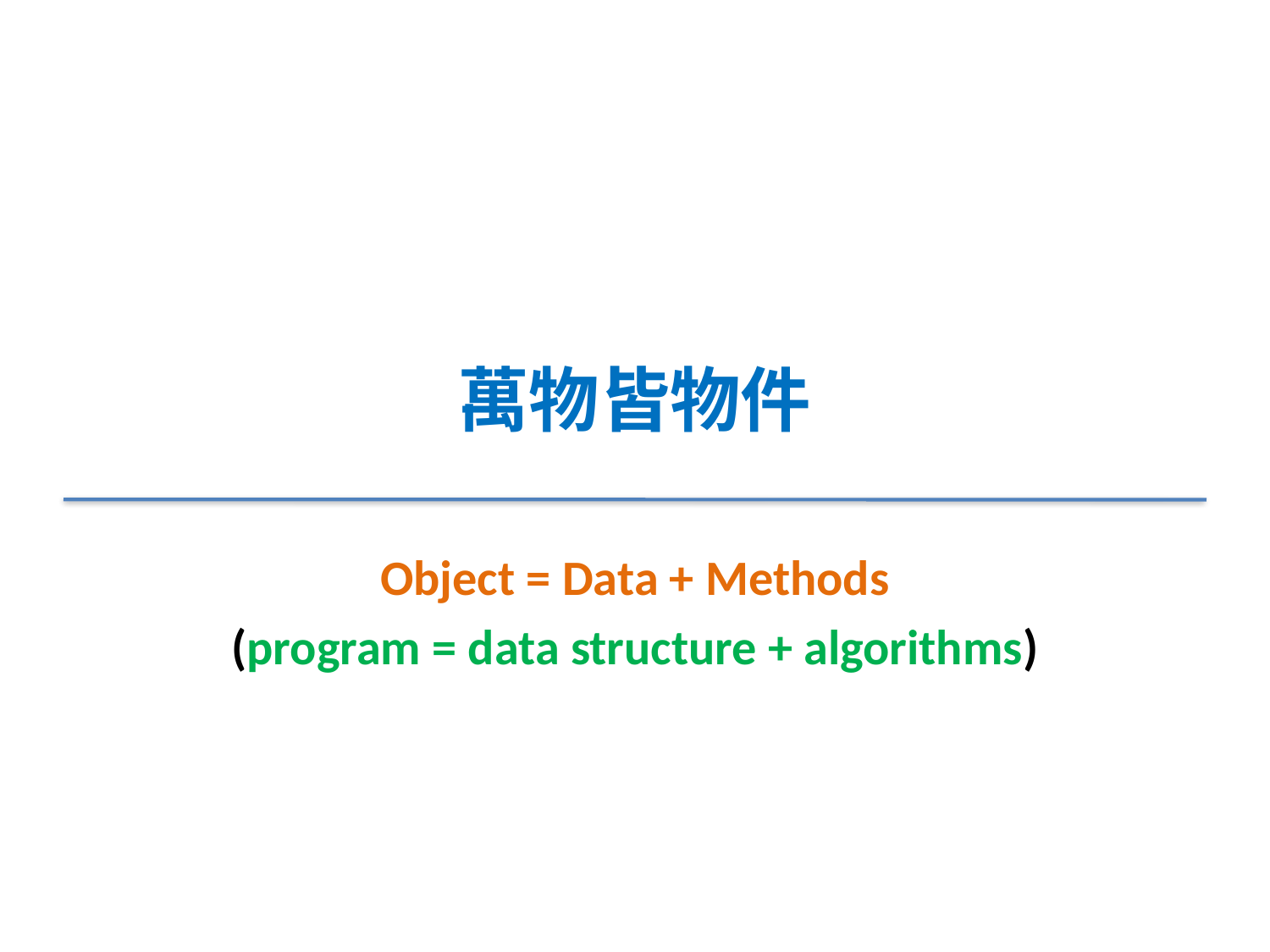

# 萬物皆物件
Object = Data + Methods
(program = data structure + algorithms)